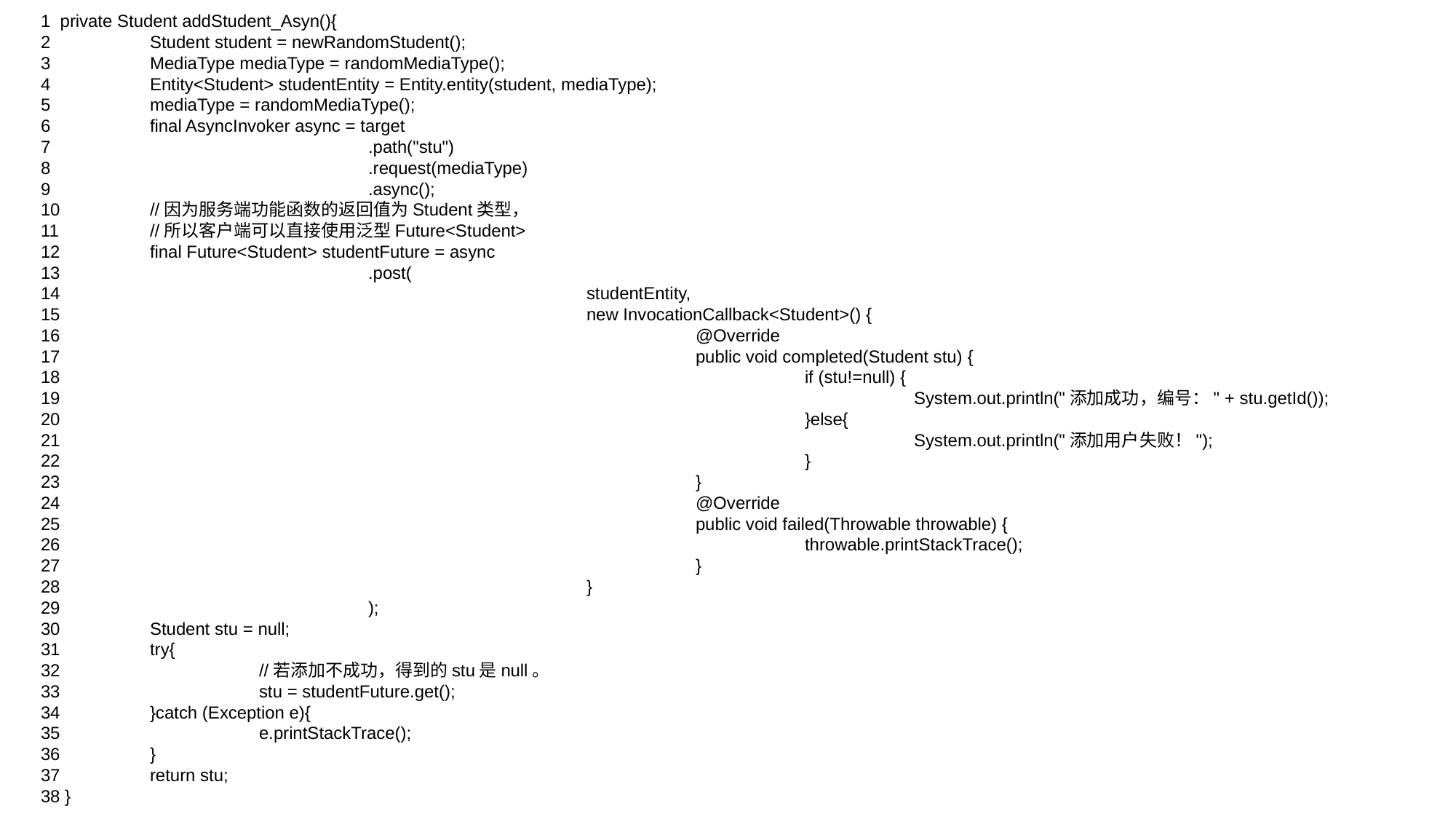

1  private Student addStudent_Asyn(){
2  	Student student = newRandomStudent();
3  	MediaType mediaType = randomMediaType();
4  	Entity<Student> studentEntity = Entity.entity(student, mediaType);
5  	mediaType = randomMediaType();
6  	final AsyncInvoker async = target
7  			.path("stu")
8  			.request(mediaType)
9  			.async();
10 	//因为服务端功能函数的返回值为Student类型，
11 	//所以客户端可以直接使用泛型Future<Student>
12 	final Future<Student> studentFuture = async
13 			.post(
14 					studentEntity,
15 					new InvocationCallback<Student>() {
16 						@Override
17 						public void completed(Student stu) {
18 							if (stu!=null) {
19 								System.out.println("添加成功，编号：" + stu.getId());
20 							}else{
21 								System.out.println("添加用户失败！");
22 							}
23 						}
24 						@Override
25 						public void failed(Throwable throwable) {
26 							throwable.printStackTrace();
27 						}
28 					}
29 			);
30 	Student stu = null;
31 	try{
32 		//若添加不成功，得到的stu是null。
33 		stu = studentFuture.get();
34 	}catch (Exception e){
35 		e.printStackTrace();
36 	}
37 	return stu;
38 }